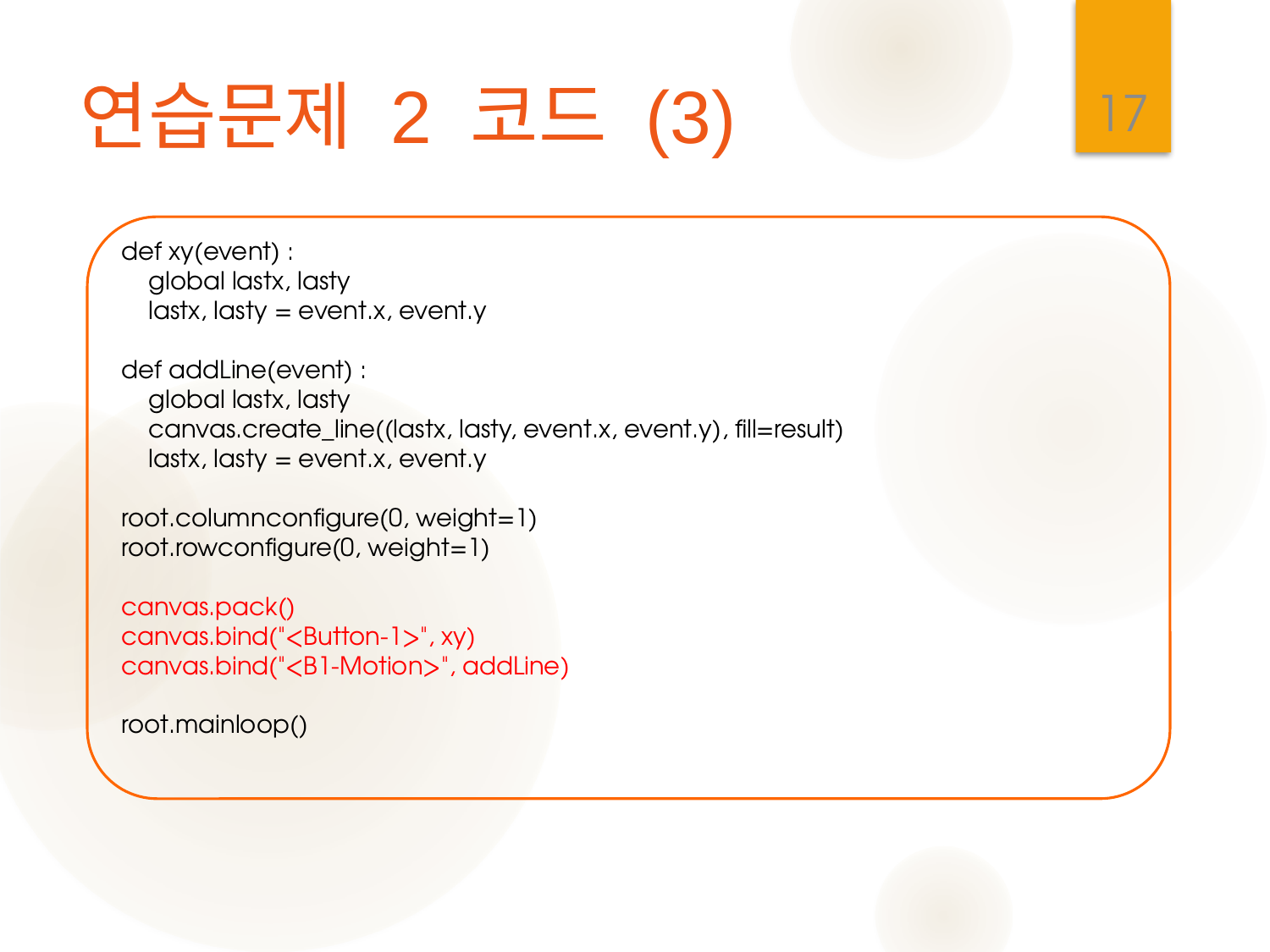

17
# 연습문제 2 코드 (3)

def xy(event) :
    global lastx, lasty
    lastx, lasty = event.x, event.y

def addLine(event) :
    global lastx, lasty
    canvas.create_line((lastx, lasty, event.x, event.y), fill=result)
    lastx, lasty = event.x, event.y

root.columnconfigure(0, weight=1)
root.rowconfigure(0, weight=1)

canvas.pack()
canvas.bind("<Button-1>", xy)
canvas.bind("<B1-Motion>", addLine)

root.mainloop()